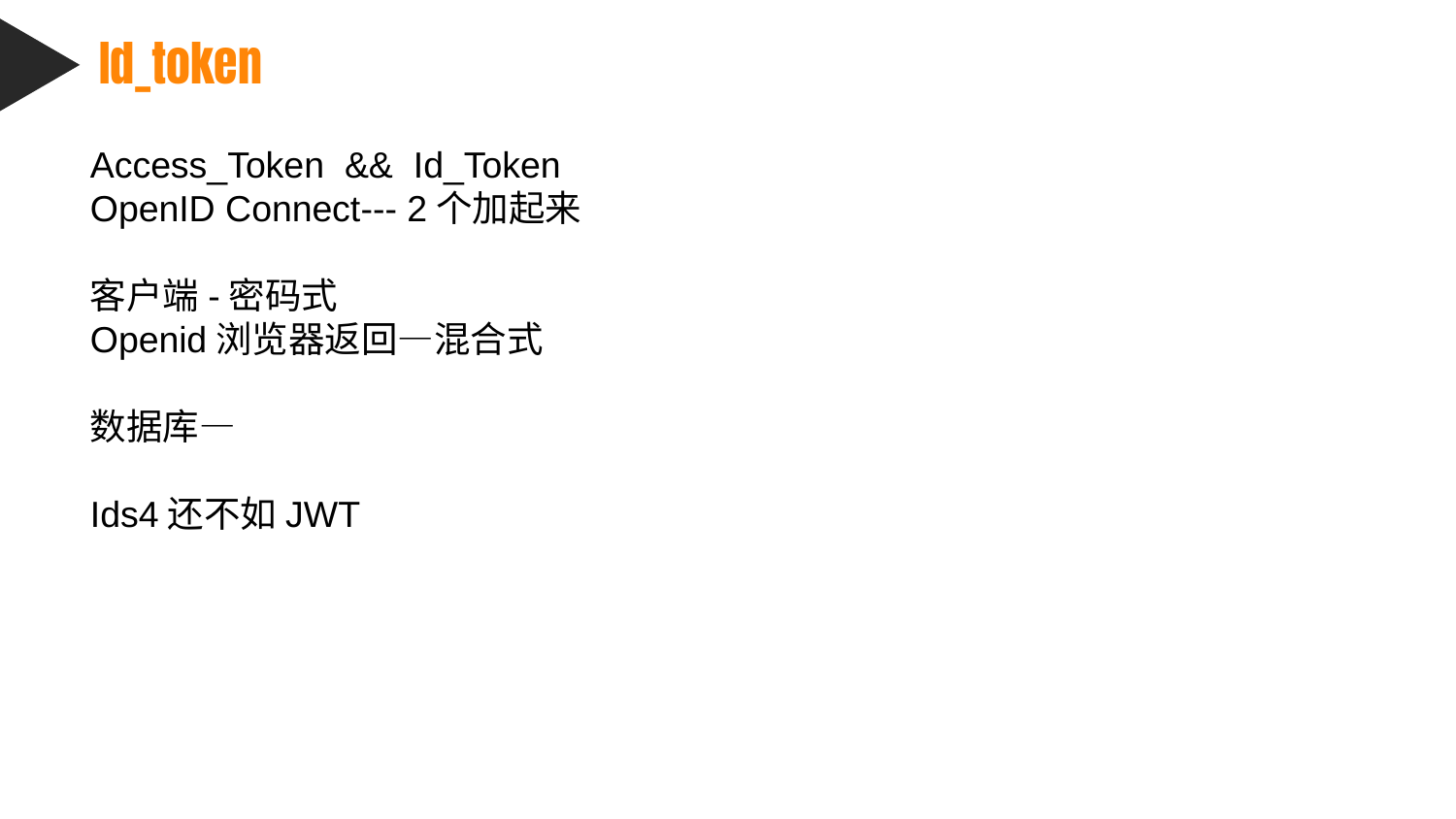

Id_token
Access_Token  &&  Id_Token
OpenID Connect--- 2个加起来

客户端-密码式
Openid浏览器返回—混合式

数据库—

Ids4还不如JWT